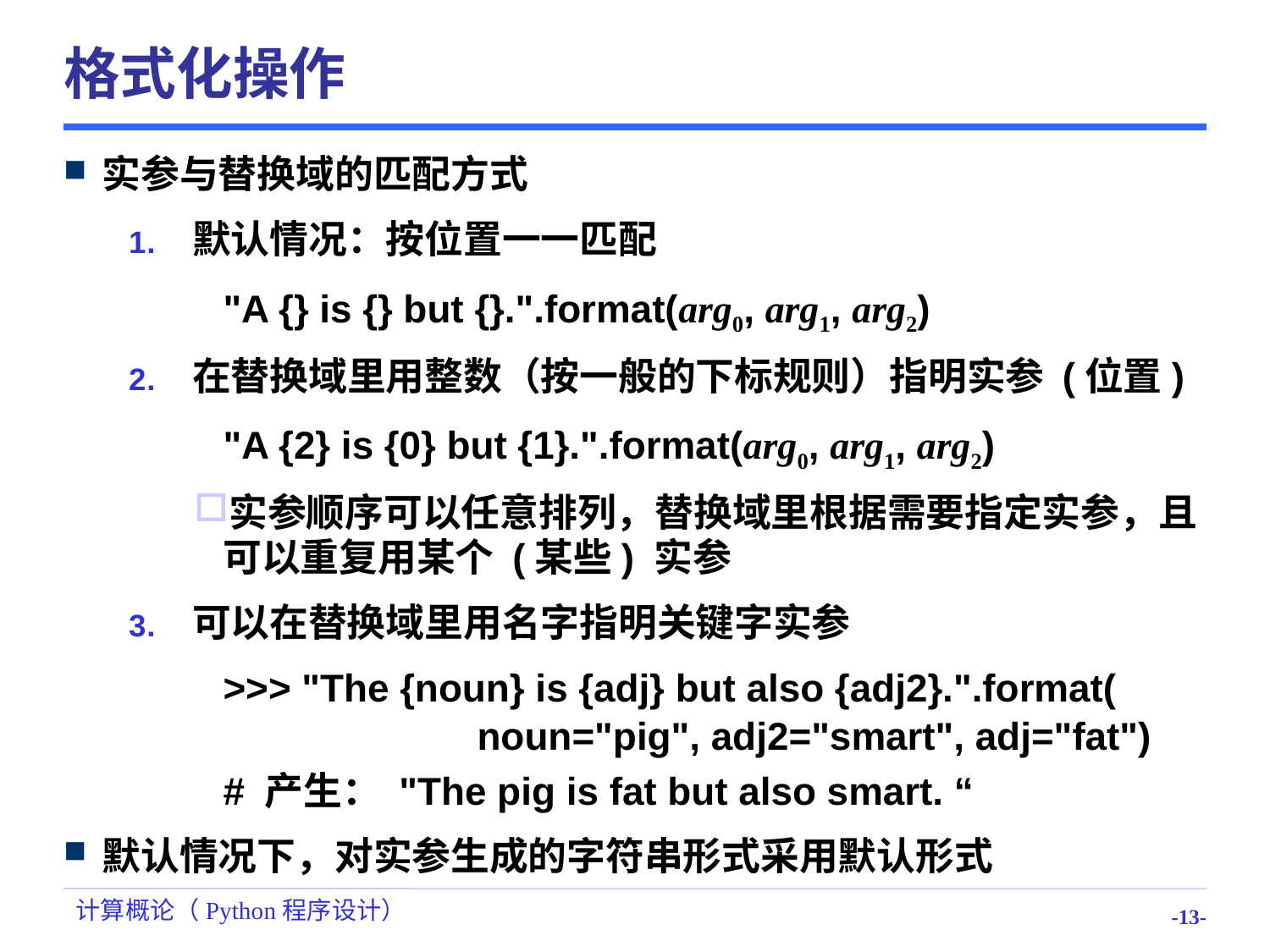

# 格式化操作
实参与替换域的匹配方式
默认情况：按位置一一匹配
	"A {} is {} but {}.".format(arg0, arg1, arg2)
在替换域里用整数（按一般的下标规则）指明实参 (位置)
	"A {2} is {0} but {1}.".format(arg0, arg1, arg2)
实参顺序可以任意排列，替换域里根据需要指定实参，且可以重复用某个 (某些) 实参
可以在替换域里用名字指明关键字实参
	>>> "The {noun} is {adj} but also {adj2}.".format(
         		noun="pig", adj2="smart", adj="fat")
	# 产生： "The pig is fat but also smart. “
默认情况下，对实参生成的字符串形式采用默认形式